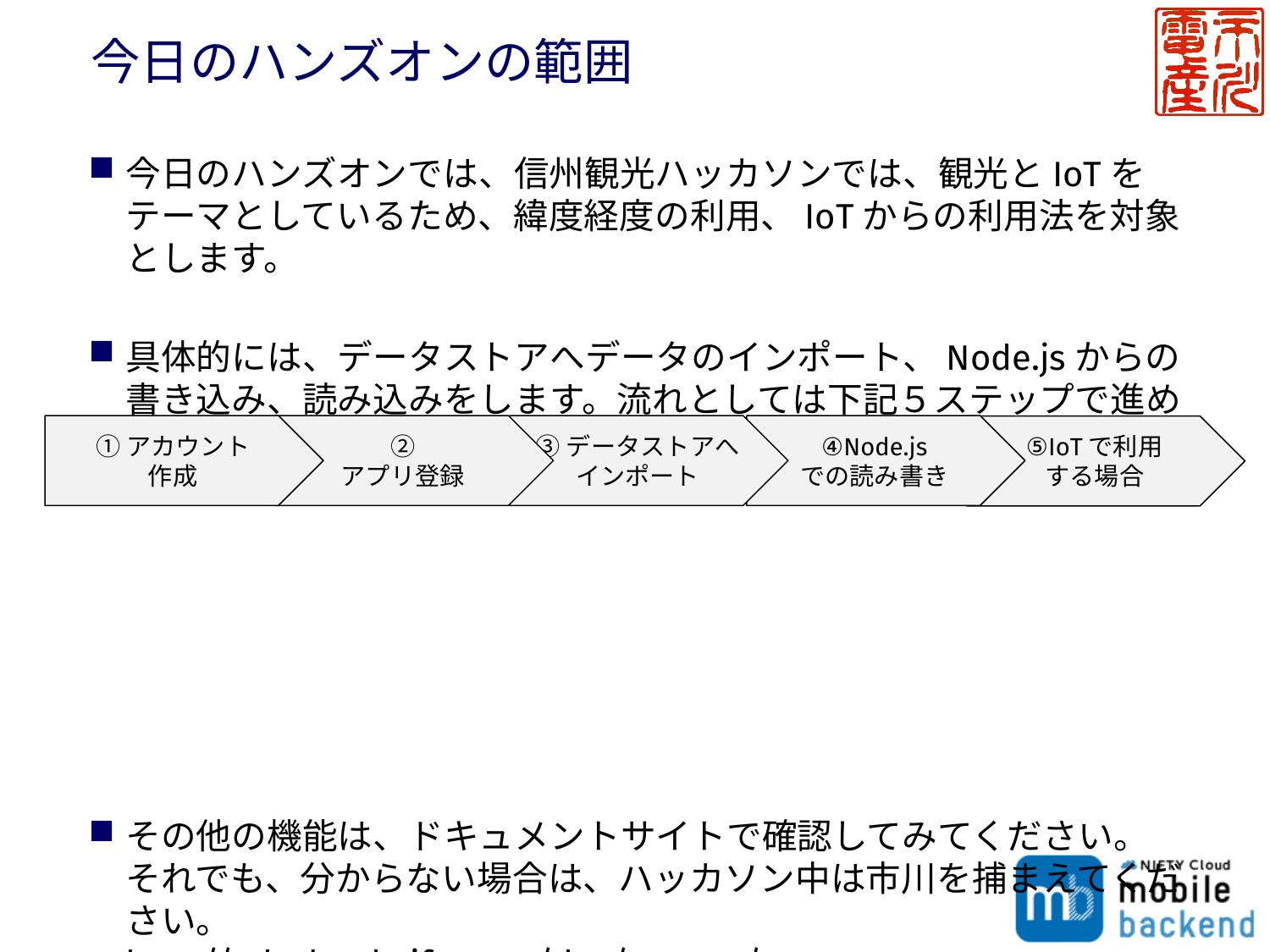

# 今日のハンズオンの範囲
今日のハンズオンでは、信州観光ハッカソンでは、観光とIoTをテーマとしているため、緯度経度の利用、IoTからの利用法を対象とします。

具体的には、データストアへデータのインポート、Node.jsからの書き込み、読み込みをします。流れとしては下記５ステップで進めます。

その他の機能は、ドキュメントサイトで確認してみてください。
それでも、分からない場合は、ハッカソン中は市川を捕まえてください。
http://mb.cloud.nifty.com/doc/current/

①アカウント
作成
②
アプリ登録
③データストアへ
インポート
④Node.js
での読み書き
⑤IoTで利用
する場合